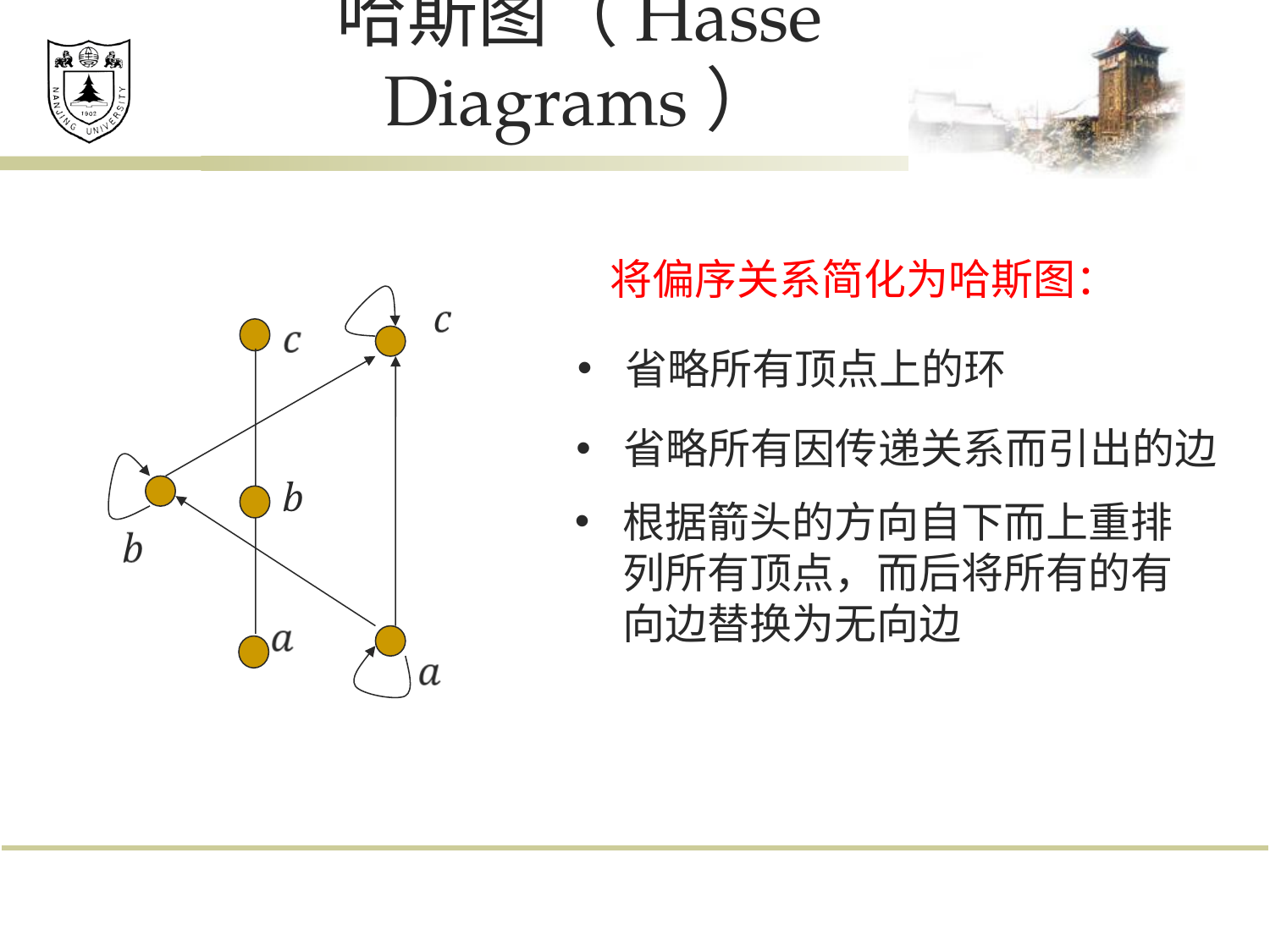

# 哈斯图（Hasse Diagrams）
将偏序关系简化为哈斯图：

省略所有顶点上的环

省略所有因传递关系而引出的边

根据箭头的方向自下而上重排列所有顶点，而后将所有的有向边替换为无向边